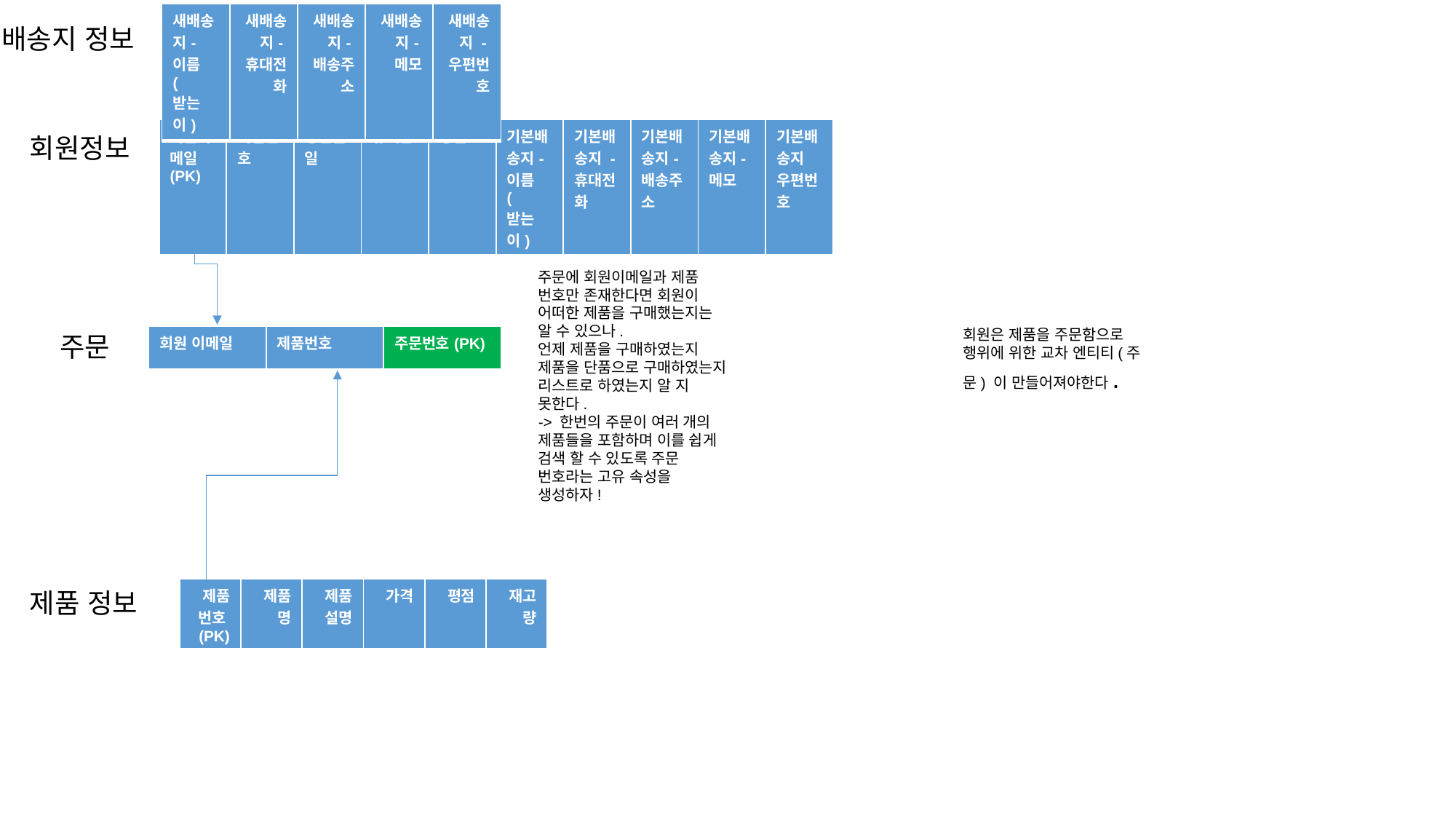

| 새배송지-이름(받는이) | 새배송지-휴대전화 | 새배송지-배송주소 | 새배송지-메모 | 새배송지 -우편번호 |
| --- | --- | --- | --- | --- |
배송지 정보
| 회원이메일(PK) | 비밀번호 | 생년월일 | 휴대폰 | 성별 | 기본배송지-이름(받는이) | 기본배송지 -휴대전화 | 기본배송지-배송주소 | 기본배송지-메모 | 기본배송지 우편번호 |
| --- | --- | --- | --- | --- | --- | --- | --- | --- | --- |
회원정보
주문에 회원이메일과 제품 번호만 존재한다면 회원이 어떠한 제품을 구매했는지는 알 수 있으나.
언제 제품을 구매하였는지 제품을 단품으로 구매하였는지 리스트로 하였는지 알 지 못한다.
-> 한번의 주문이 여러 개의 제품들을 포함하며 이를 쉽게 검색 할 수 있도록 주문 번호라는 고유 속성을 생성하자!
회원은 제품을 주문함으로 행위에 위한 교차 엔티티(주문) 이 만들어져야한다.
주문
| 회원 이메일 | 제품번호 | 주문번호(PK) |
| --- | --- | --- |
| 제품번호(PK) | 제품명 | 제품설명 | 가격 | 평점 | 재고량 |
| --- | --- | --- | --- | --- | --- |
제품 정보